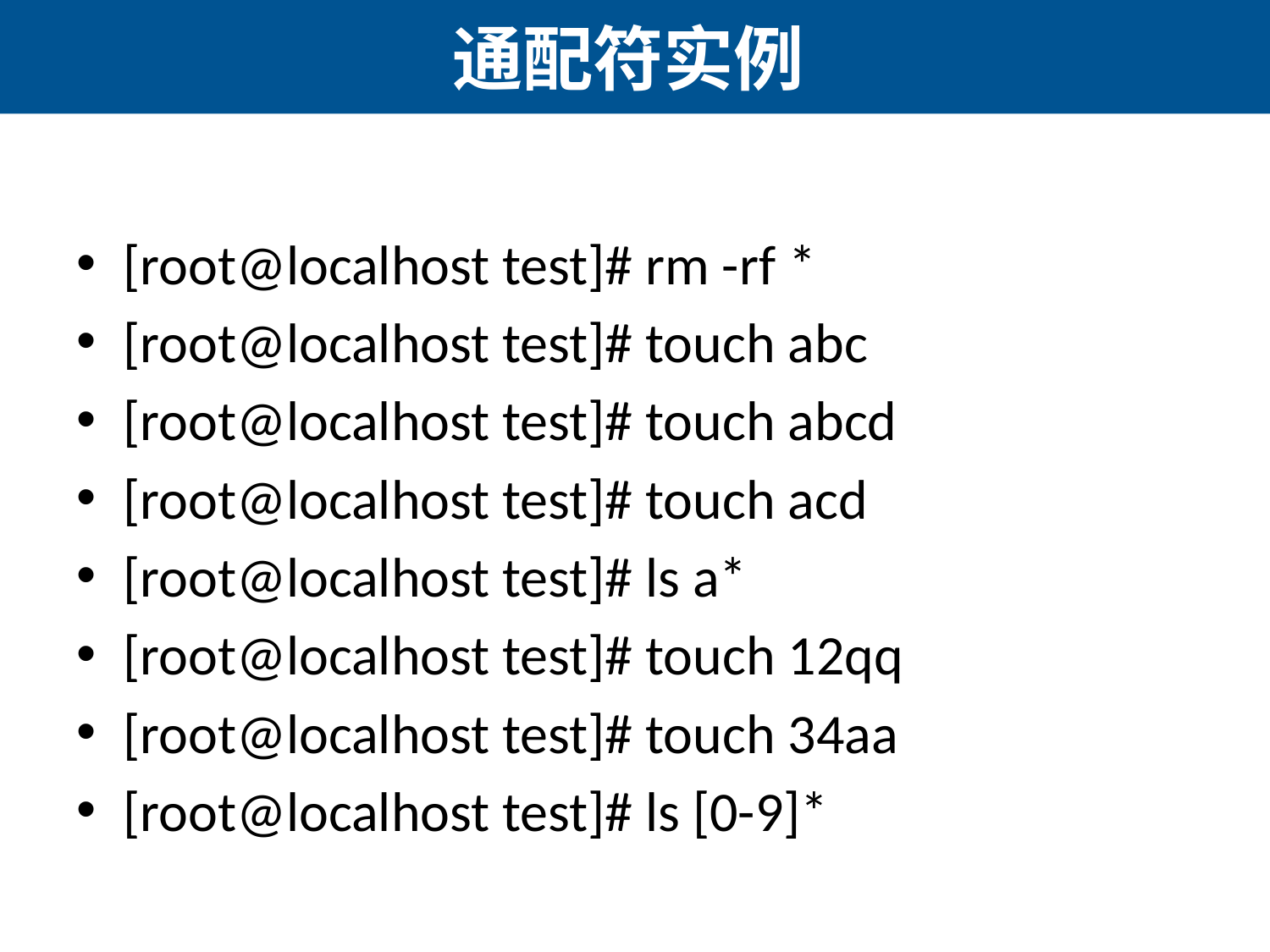

# 通配符实例
[root@localhost test]# rm -rf *
[root@localhost test]# touch abc
[root@localhost test]# touch abcd
[root@localhost test]# touch acd
[root@localhost test]# ls a*
[root@localhost test]# touch 12qq
[root@localhost test]# touch 34aa
[root@localhost test]# ls [0-9]*